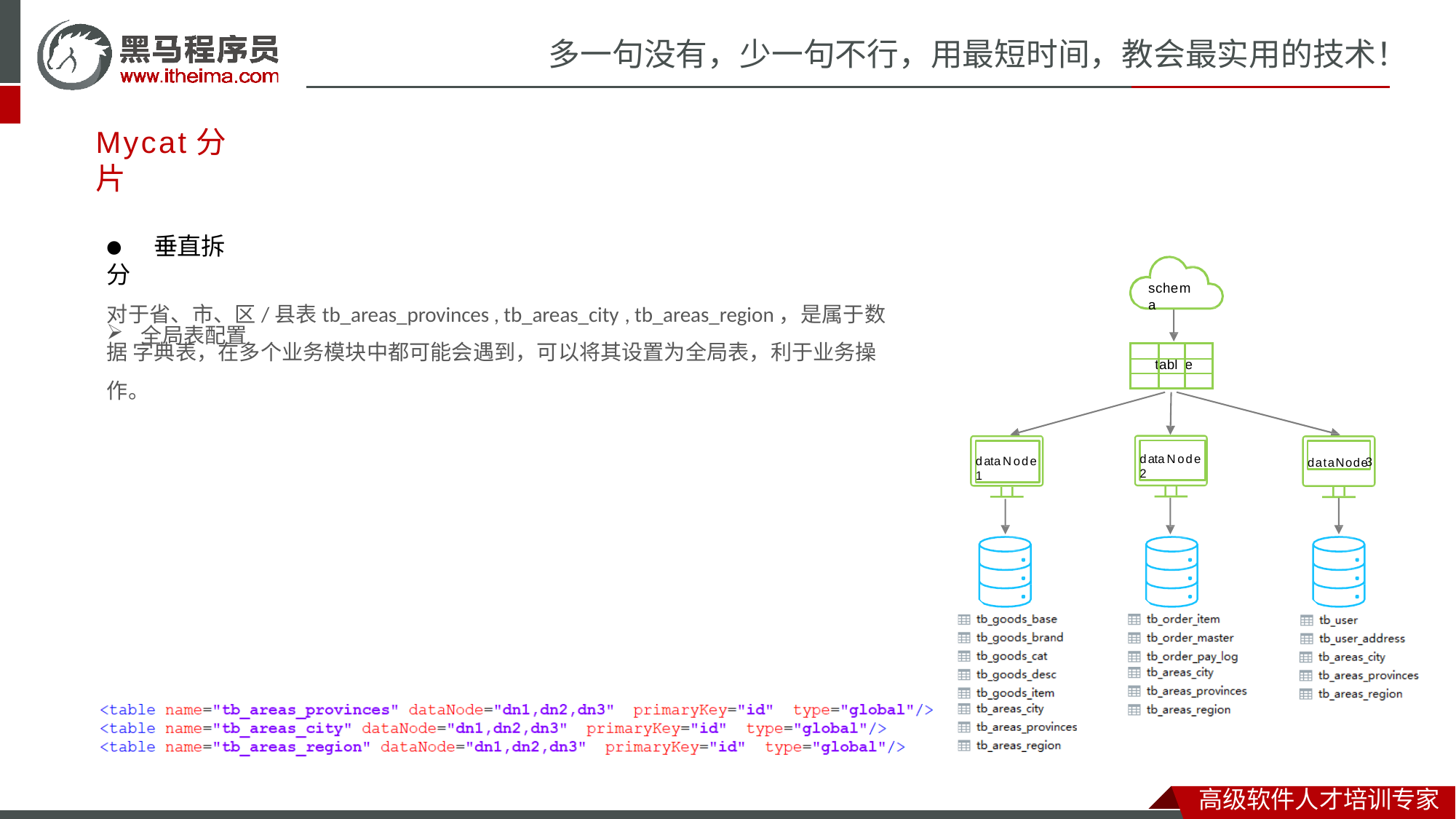

# 多一句没有，少一句不行，用最短时间，教会最实用的技术！

Mycat分片
⚫	垂直拆分

全局表配置

schema
对于省、市、区/县表tb_areas_provinces , tb_areas_city , tb_areas_region，是属于数据 字典表，在多个业务模块中都可能会遇到，可以将其设置为全局表，利于业务操作。

|  |  |  |
| --- | --- | --- |
| t | abl | e |
|  |  |  |

dataNode2
dataNode1
dataNode
3

高级软件人才培训专家